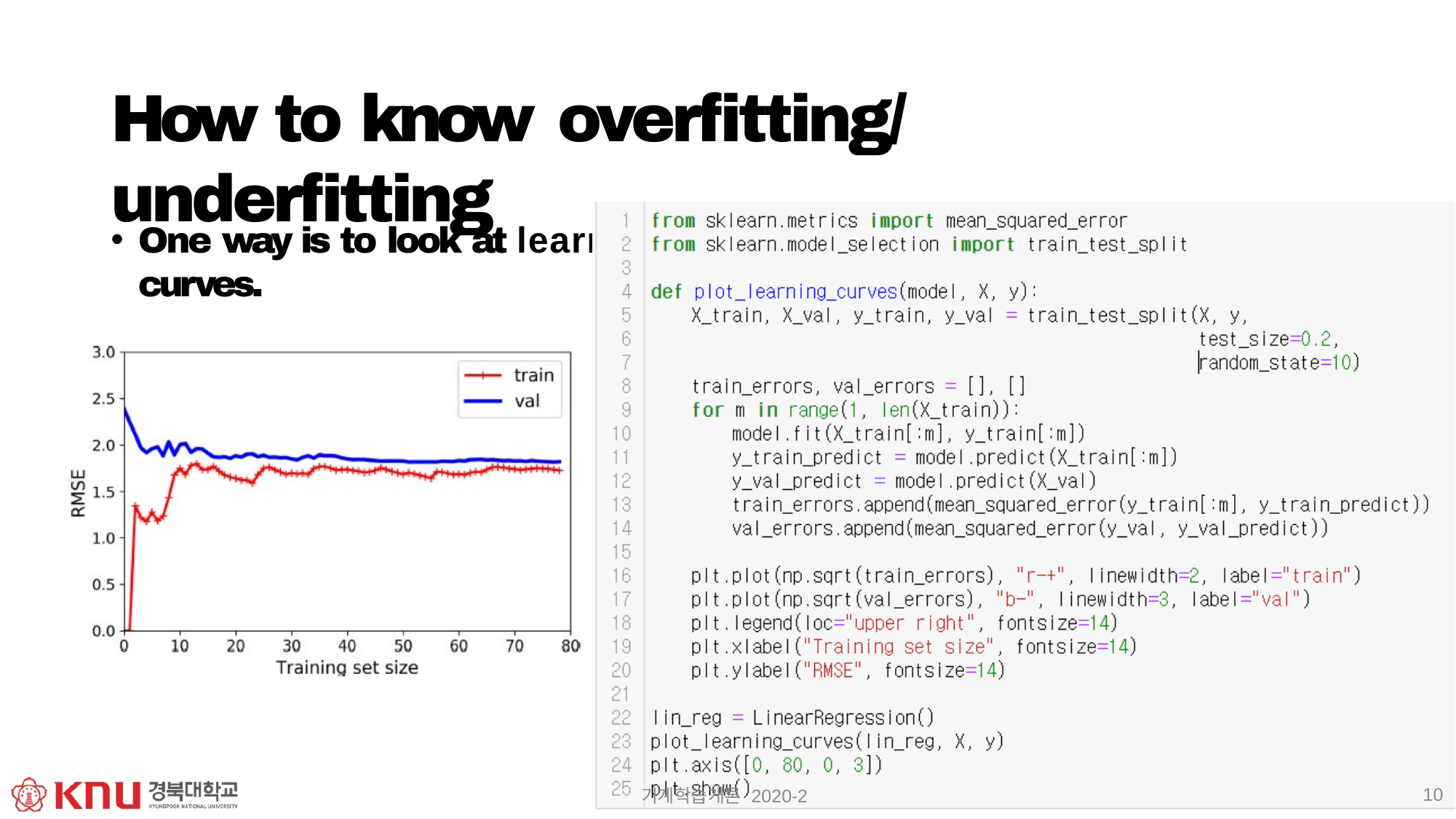

# How to know overfitting/underfitting

One way is to look at learning curves.

10
기계학습개론 2020-2